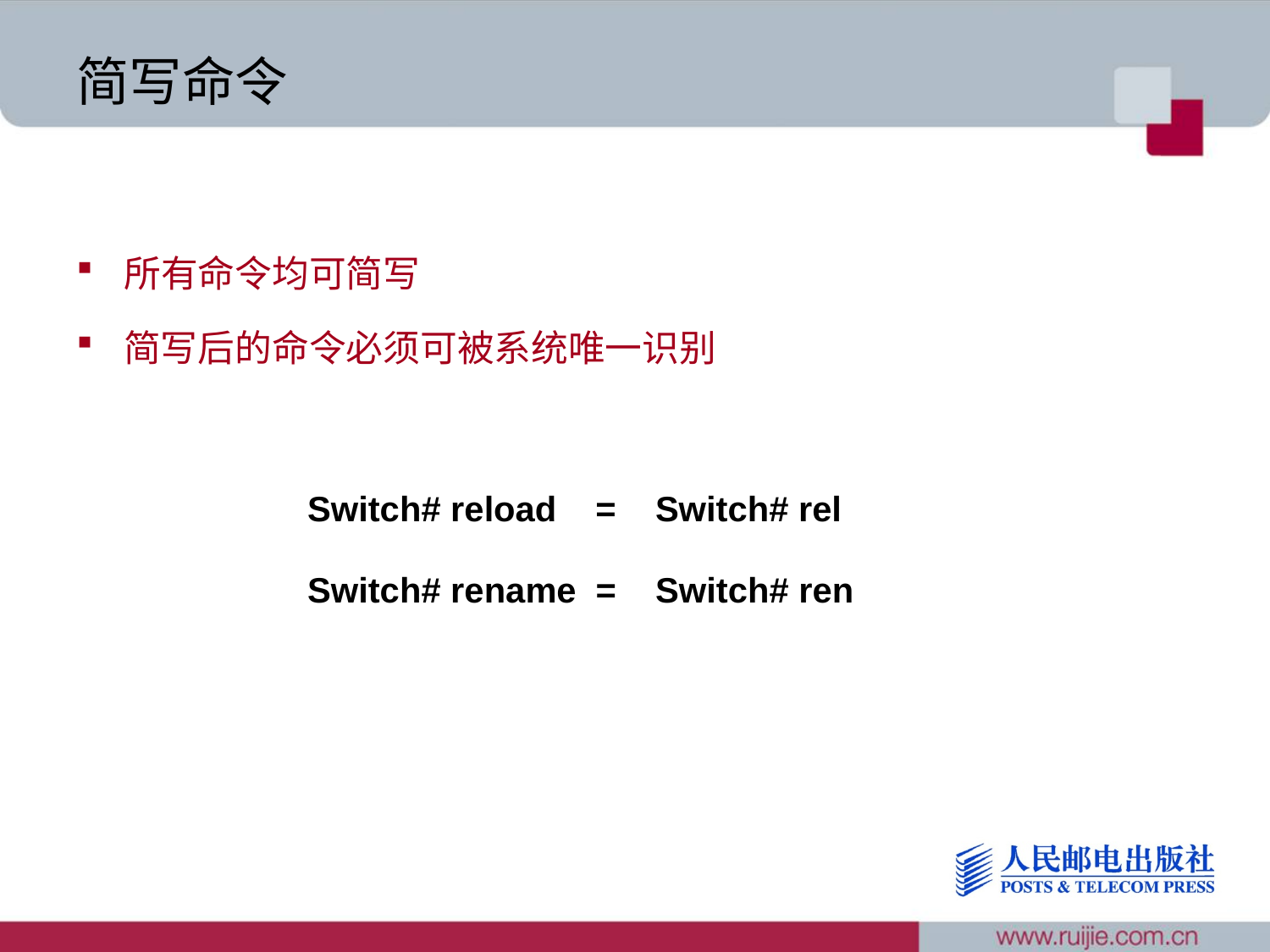

# 简写命令
所有命令均可简写
简写后的命令必须可被系统唯一识别
Switch# reload    =    Switch# rel
Switch# rename  =    Switch# ren